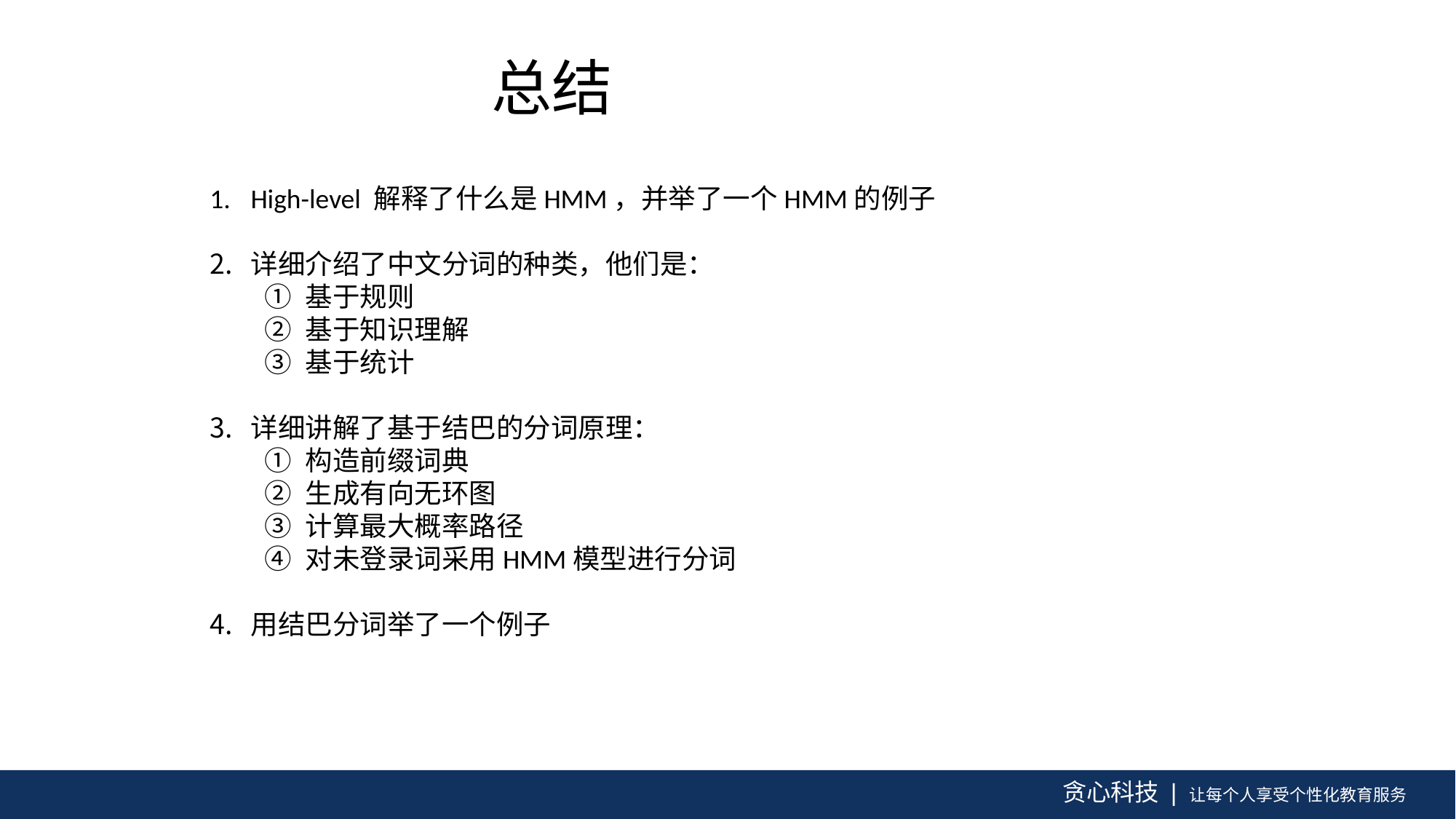

总结
High-level 解释了什么是HMM，并举了一个HMM的例子

详细介绍了中文分词的种类，他们是：
基于规则
基于知识理解
基于统计

详细讲解了基于结巴的分词原理：
构造前缀词典
生成有向无环图
计算最大概率路径
对未登录词采用HMM模型进行分词

用结巴分词举了一个例子